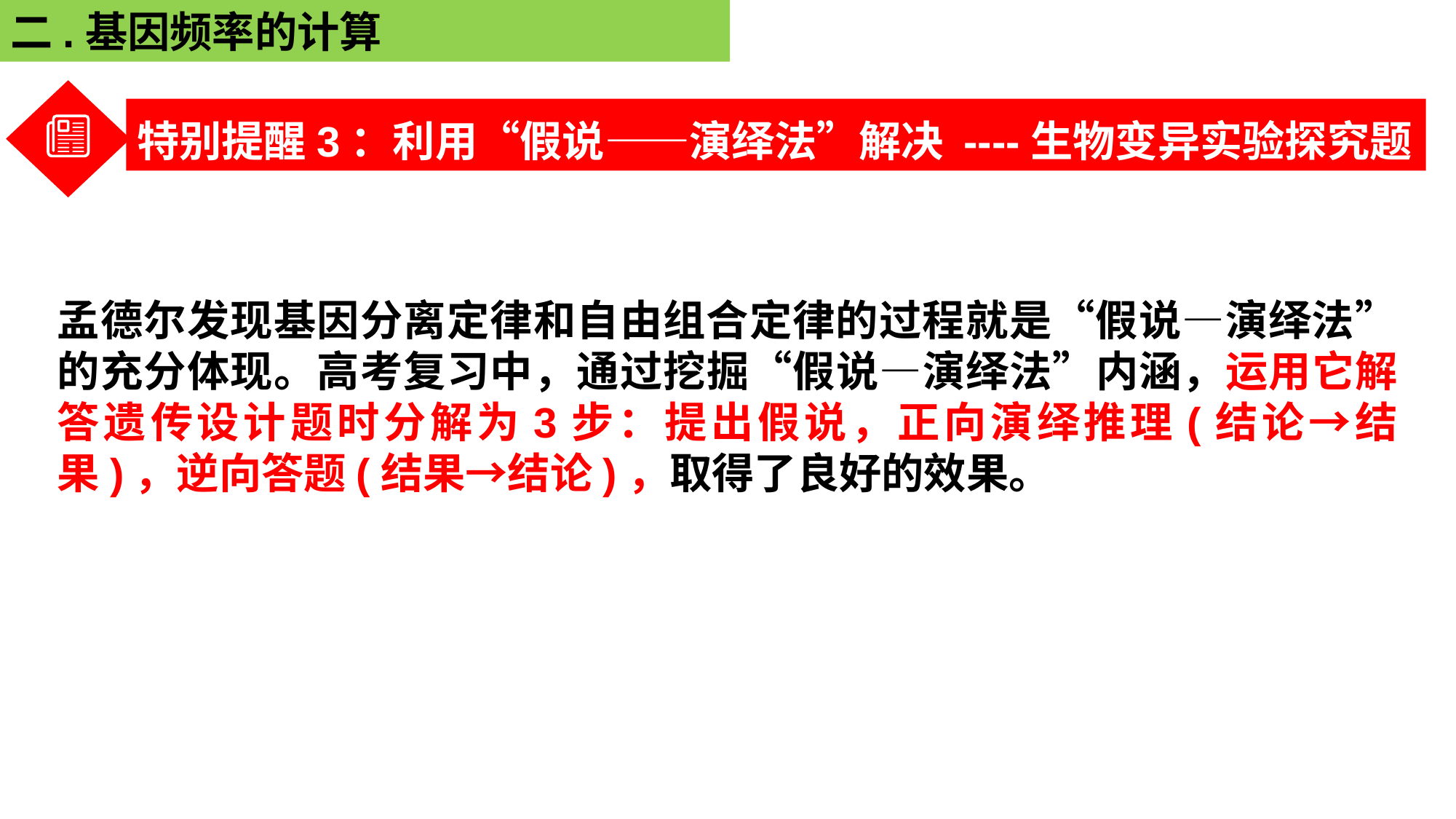

二.基因频率的计算

特别提醒3：利用“假说——演绎法”解决 ----生物变异实验探究题

孟德尔发现基因分离定律和自由组合定律的过程就是“假说—演绎法”的充分体现。高考复习中，通过挖掘“假说—演绎法”内涵，运用它解答遗传设计题时分解为3步：提出假说，正向演绎推理(结论→结果)，逆向答题(结果→结论)，取得了良好的效果。